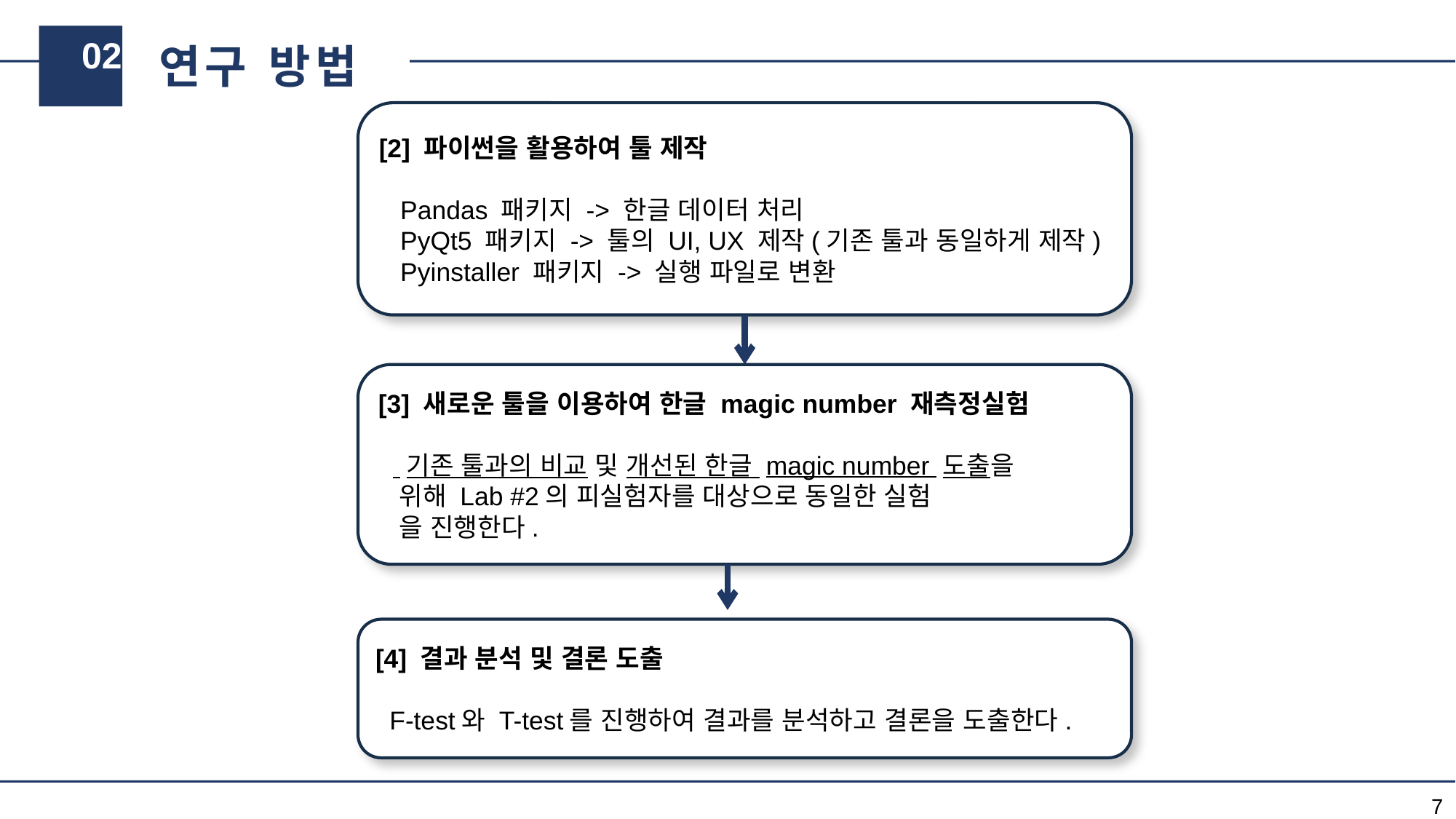

02
 연구 방법

[2] 파이썬을 활용하여 툴 제작

   Pandas 패키지 -> 한글 데이터 처리
   PyQt5 패키지 -> 툴의 UI, UX 제작(기존 툴과 동일하게 제작)
   Pyinstaller 패키지 -> 실행 파일로 변환
[3] 새로운 툴을 이용하여 한글 magic number 재측정실험

   기존 툴과의 비교 및 개선된 한글 magic number 도출을
  위해 Lab #2의 피실험자를 대상으로 동일한 실험
  을 진행한다.
[4] 결과 분석 및 결론 도출

  F-test와 T-test를 진행하여 결과를 분석하고 결론을 도출한다.

7